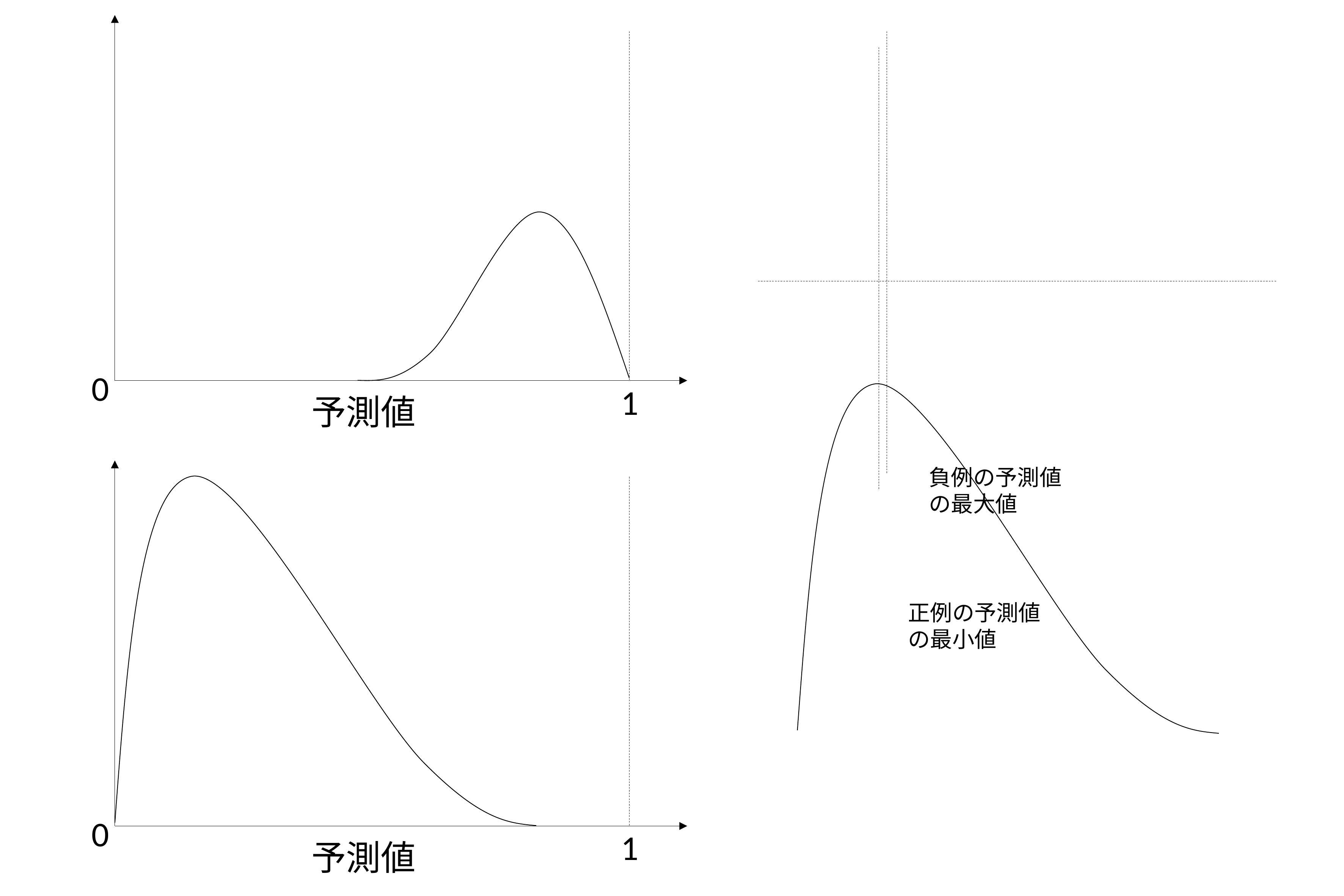

0
1

予測値
負例の予測値の最大値

正例の予測値の最小値
0
1
予測値